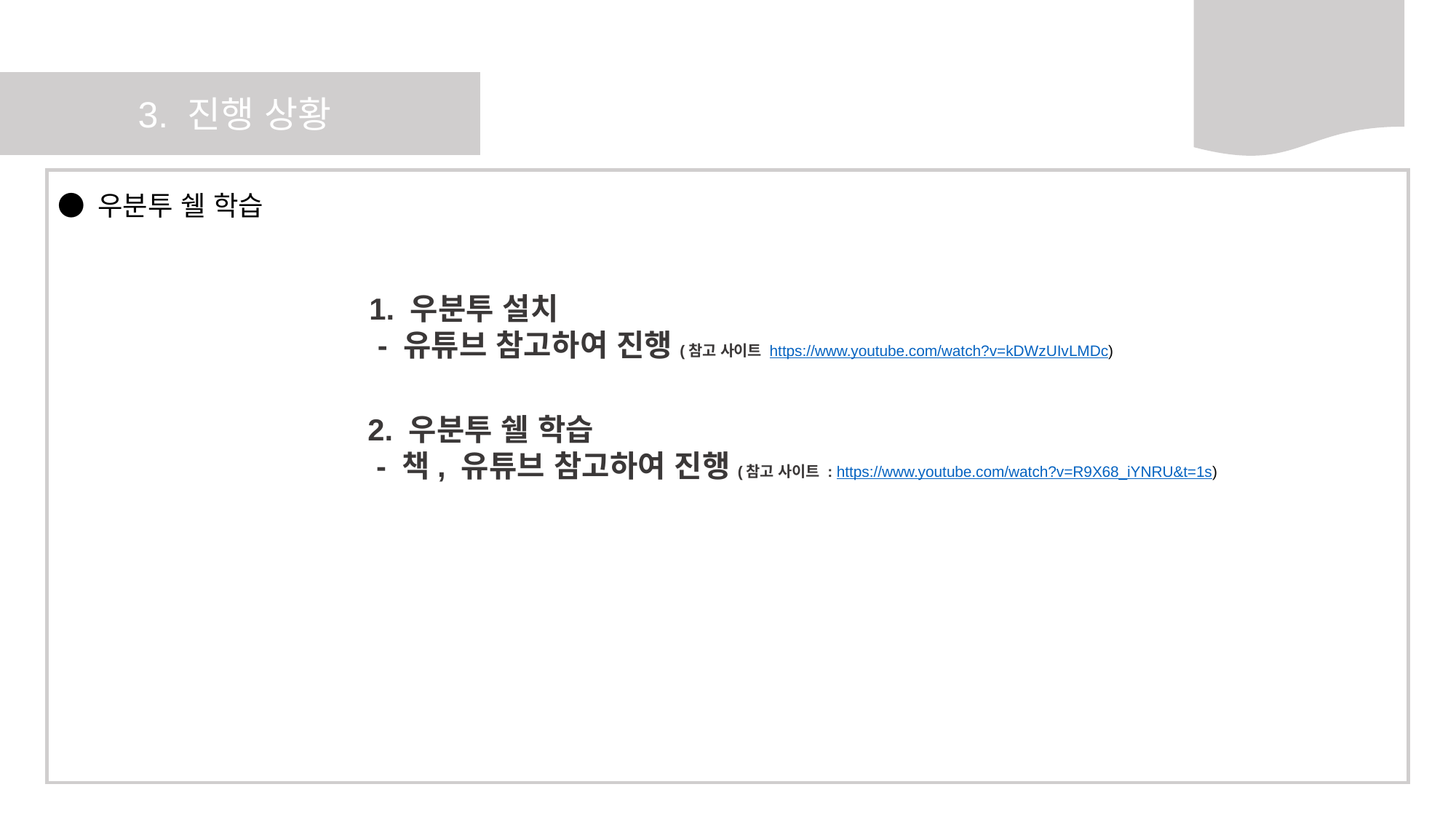

3. 진행 상황

● 우분투 쉘 학습

1. 우분투 설치
 - 유튜브 참고하여 진행(참고 사이트 https://www.youtube.com/watch?v=kDWzUIvLMDc)
2. 우분투 쉘 학습
 - 책, 유튜브 참고하여 진행(참고 사이트 : https://www.youtube.com/watch?v=R9X68_iYNRU&t=1s)